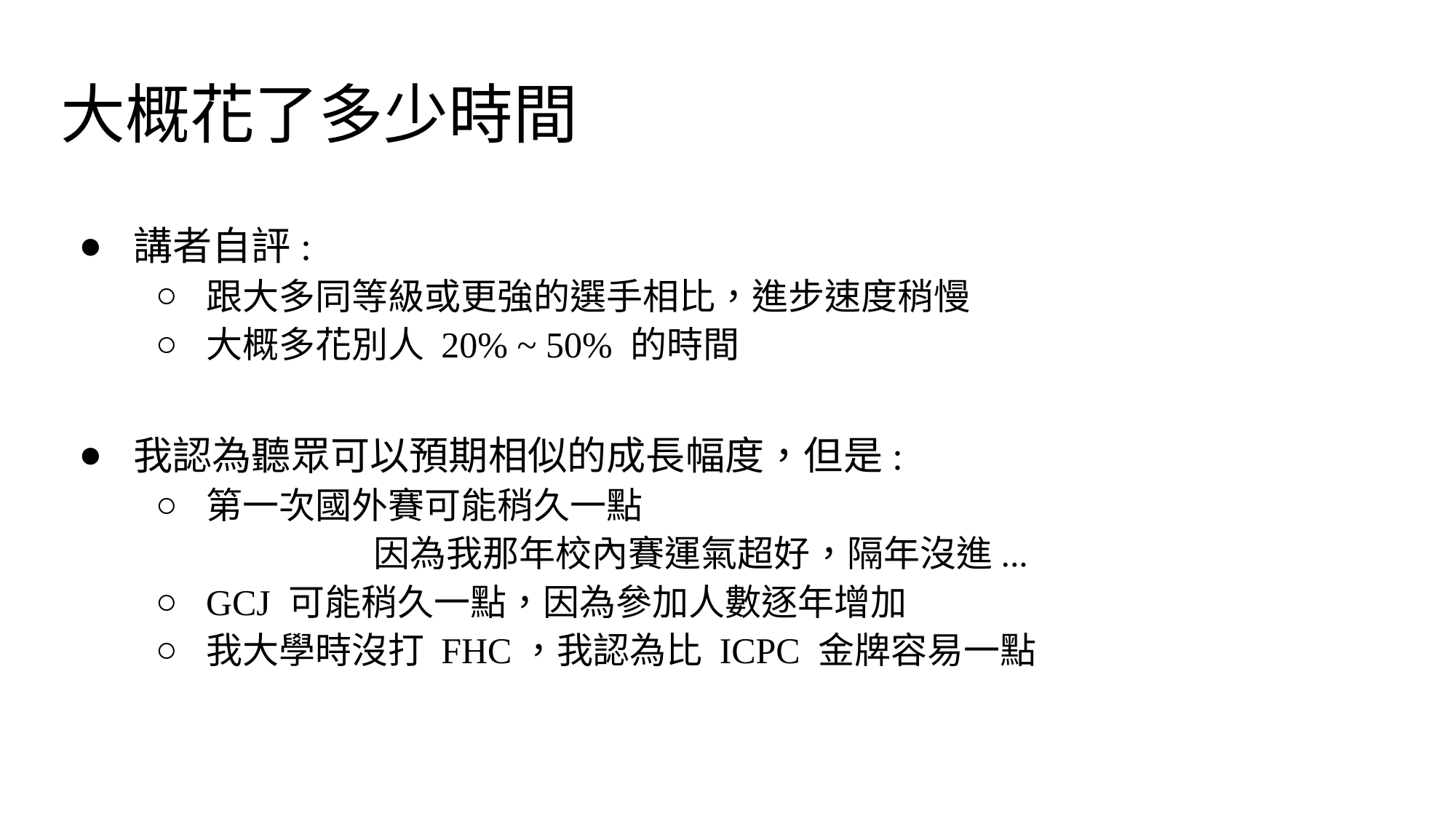

# 大概花了多少時間
講者自評:
跟大多同等級或更強的選手相比，進步速度稍慢
大概多花別人 20% ~ 50% 的時間

我認為聽眾可以預期相似的成長幅度，但是:
第一次國外賽可能稍久一點
		因為我那年校內賽運氣超好，隔年沒進...
GCJ 可能稍久一點，因為參加人數逐年增加
我大學時沒打 FHC，我認為比 ICPC 金牌容易一點